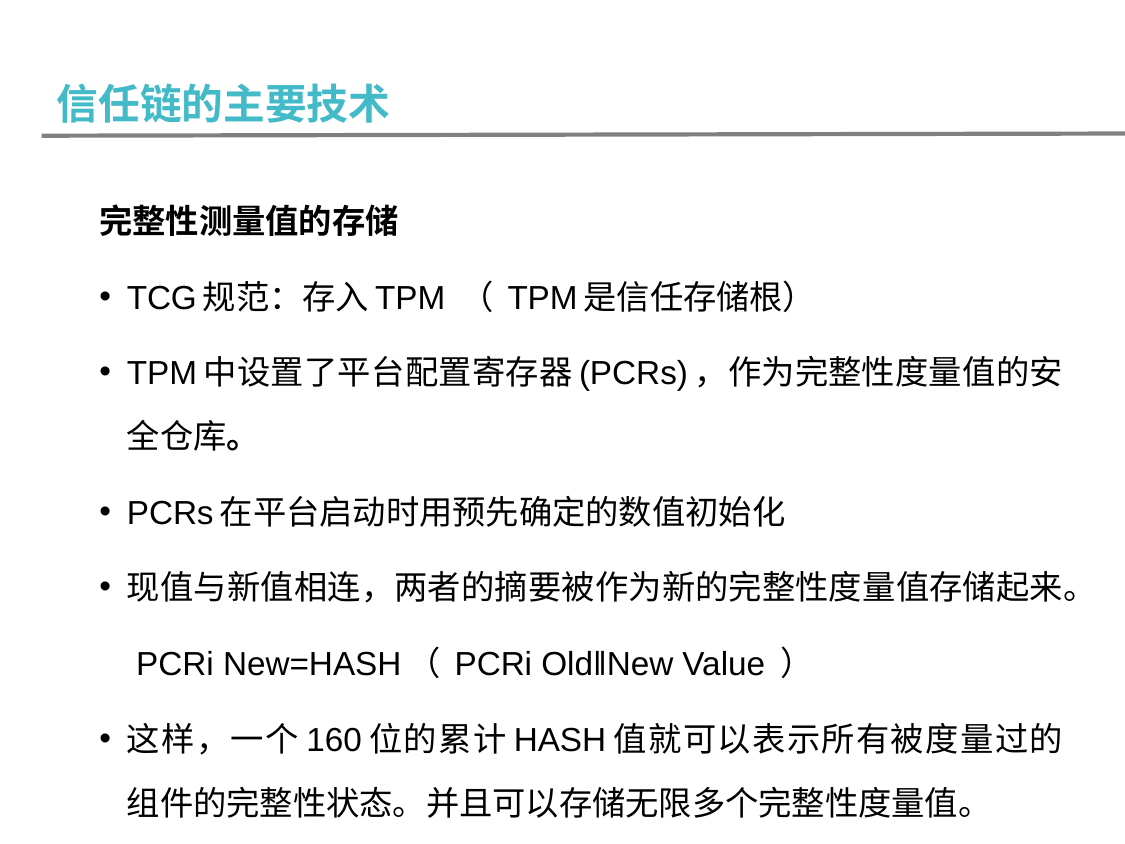

四、信任链的主要技术
信任链的主要技术
完整性测量值的存储
TCG规范：存入TPM （ TPM是信任存储根）
TPM中设置了平台配置寄存器(PCRs)，作为完整性度量值的安全仓库。
PCRs在平台启动时用预先确定的数值初始化
现值与新值相连，两者的摘要被作为新的完整性度量值存储起来。
		 PCRi New=HASH（ PCRi Old‖New Value ）
这样，一个160位的累计HASH值就可以表示所有被度量过的组件的完整性状态。并且可以存储无限多个完整性度量值。